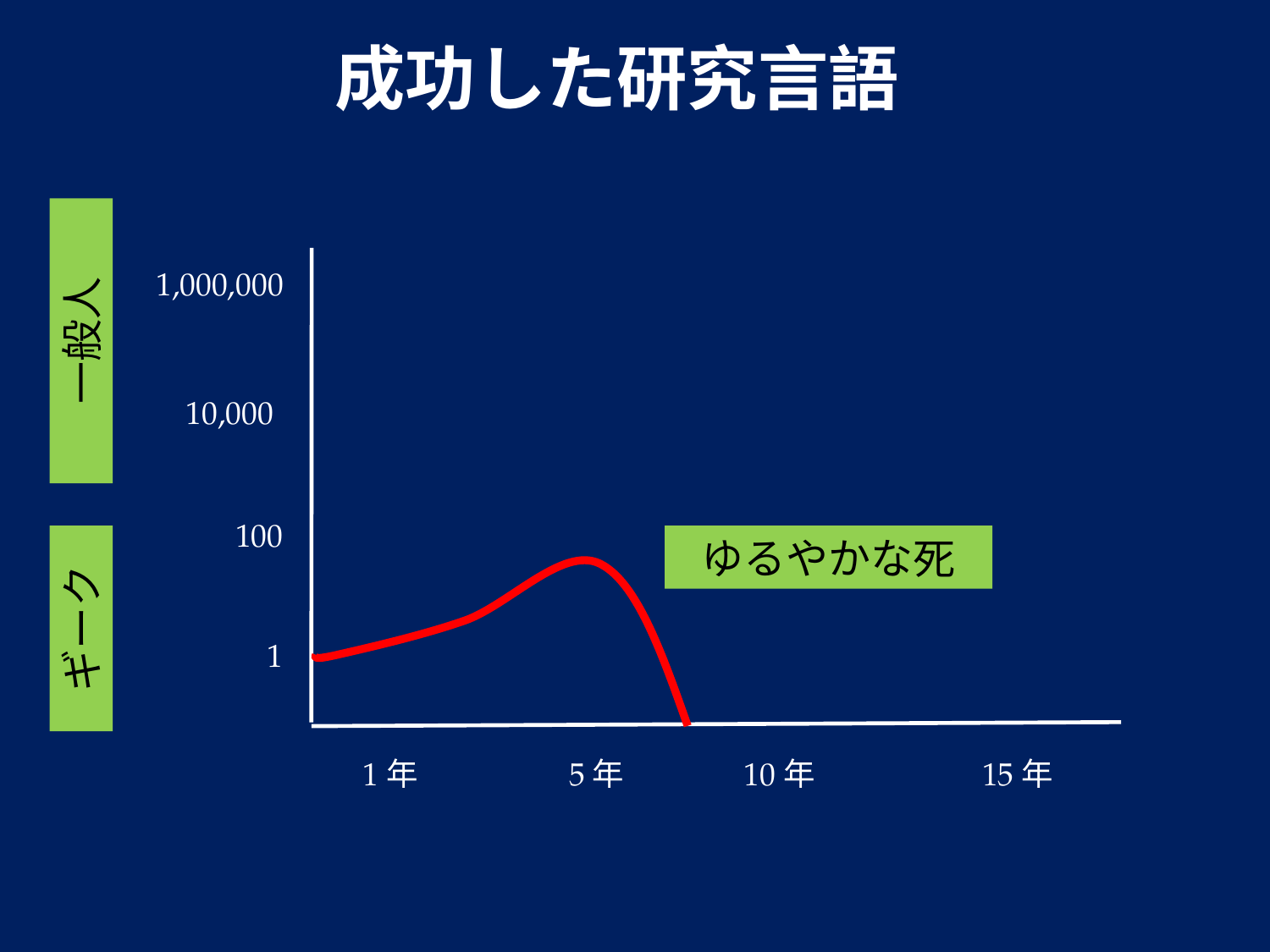

# 成功した研究言語
1,000,000
10,000
100
1
一般人
ゆるやかな死

ギーク
1年
5年
10年
15年